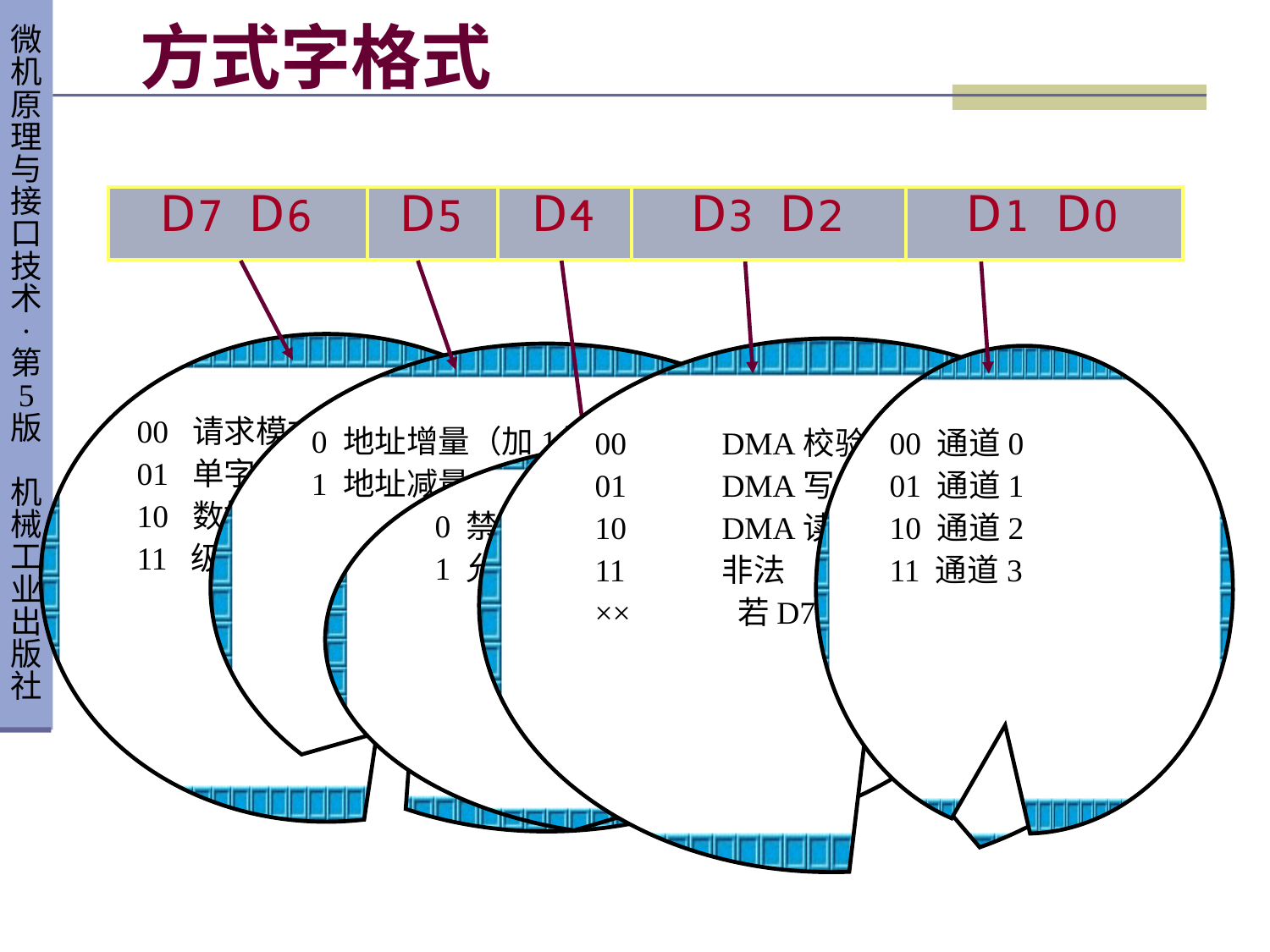

# 方式字格式
| D7 D6 | D5 | D4 | D3 D2 | D1 D0 |
| --- | --- | --- | --- | --- |

00  请求模式
01  单字节模式
10  数据块模式
11  级联模式
00	DMA校验
01	DMA写
10	DMA读
11	非法
××	 若D7D6＝11
0 地址增量（加1）
1 地址减量（减1）
00 通道0
01 通道1
10 通道2
11 通道3
0 禁止自动初始化
1 允许自动初始化